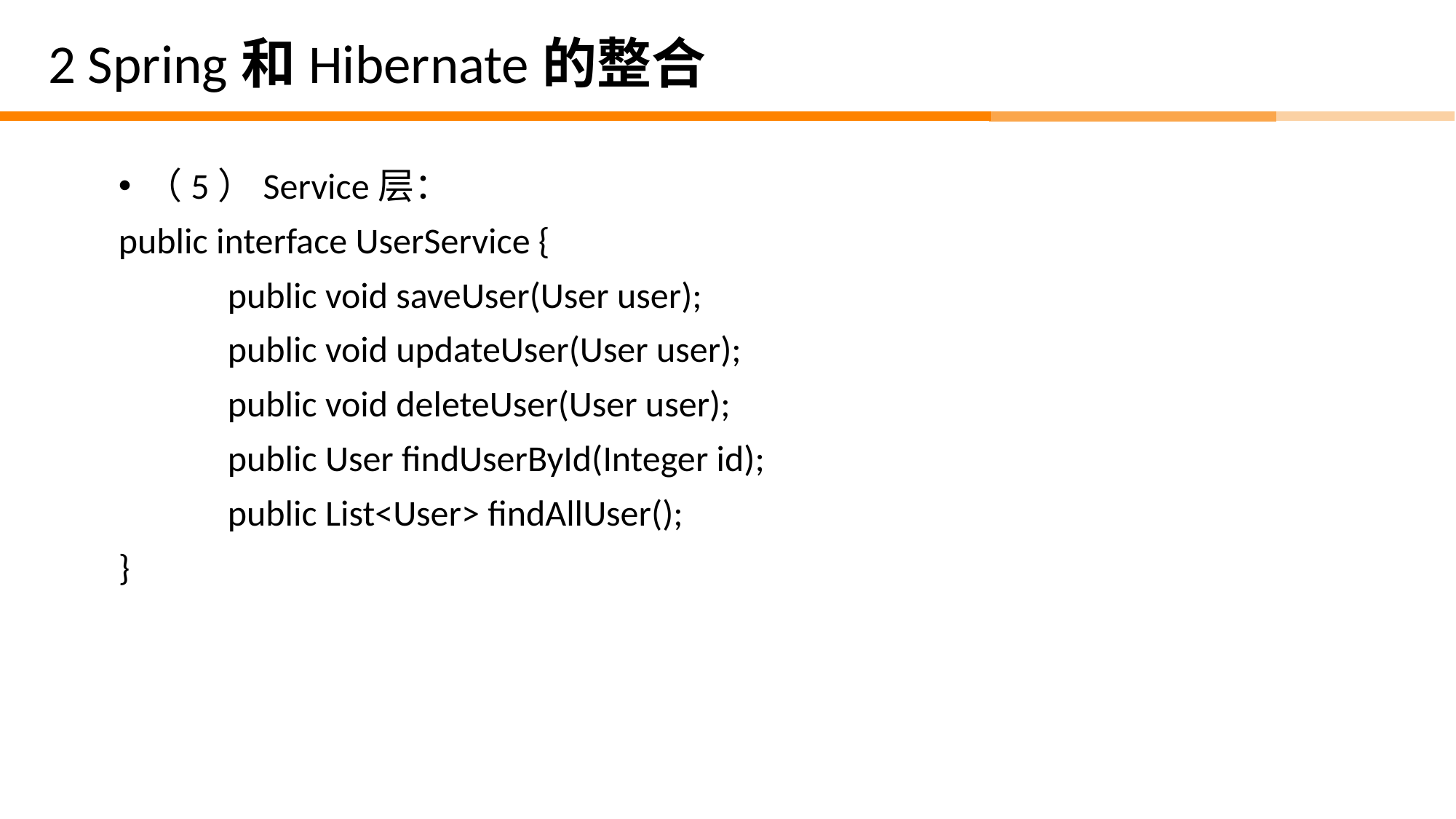

# 2 Spring和Hibernate的整合
（5）Service层：
public interface UserService {
	public void saveUser(User user);
	public void updateUser(User user);
	public void deleteUser(User user);
	public User findUserById(Integer id);
	public List<User> findAllUser();
}